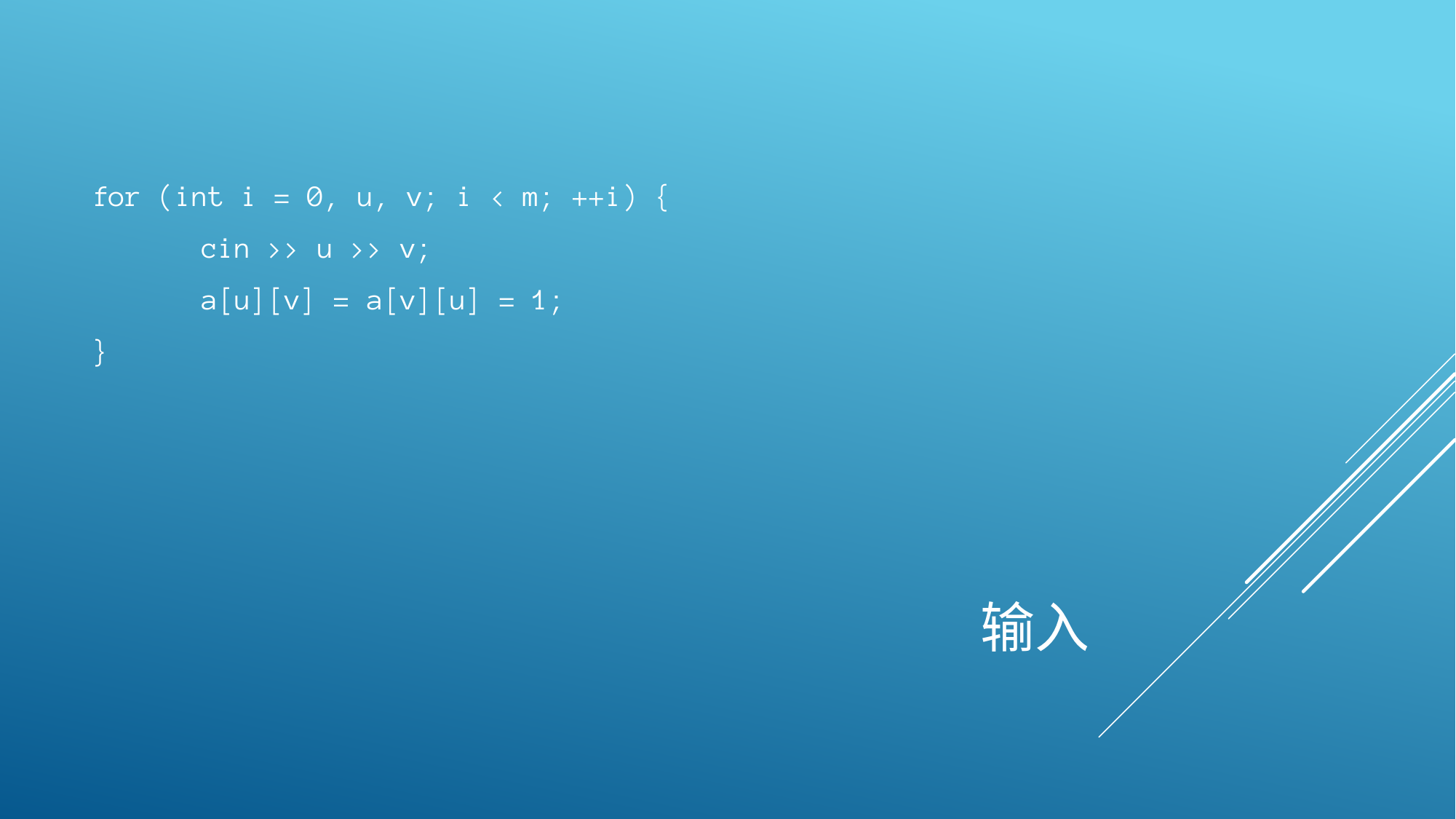

for (int i = 0, u, v; i < m; ++i) {
	cin >> u >> v;
	a[u][v] = a[v][u] = 1;
}

# 输入